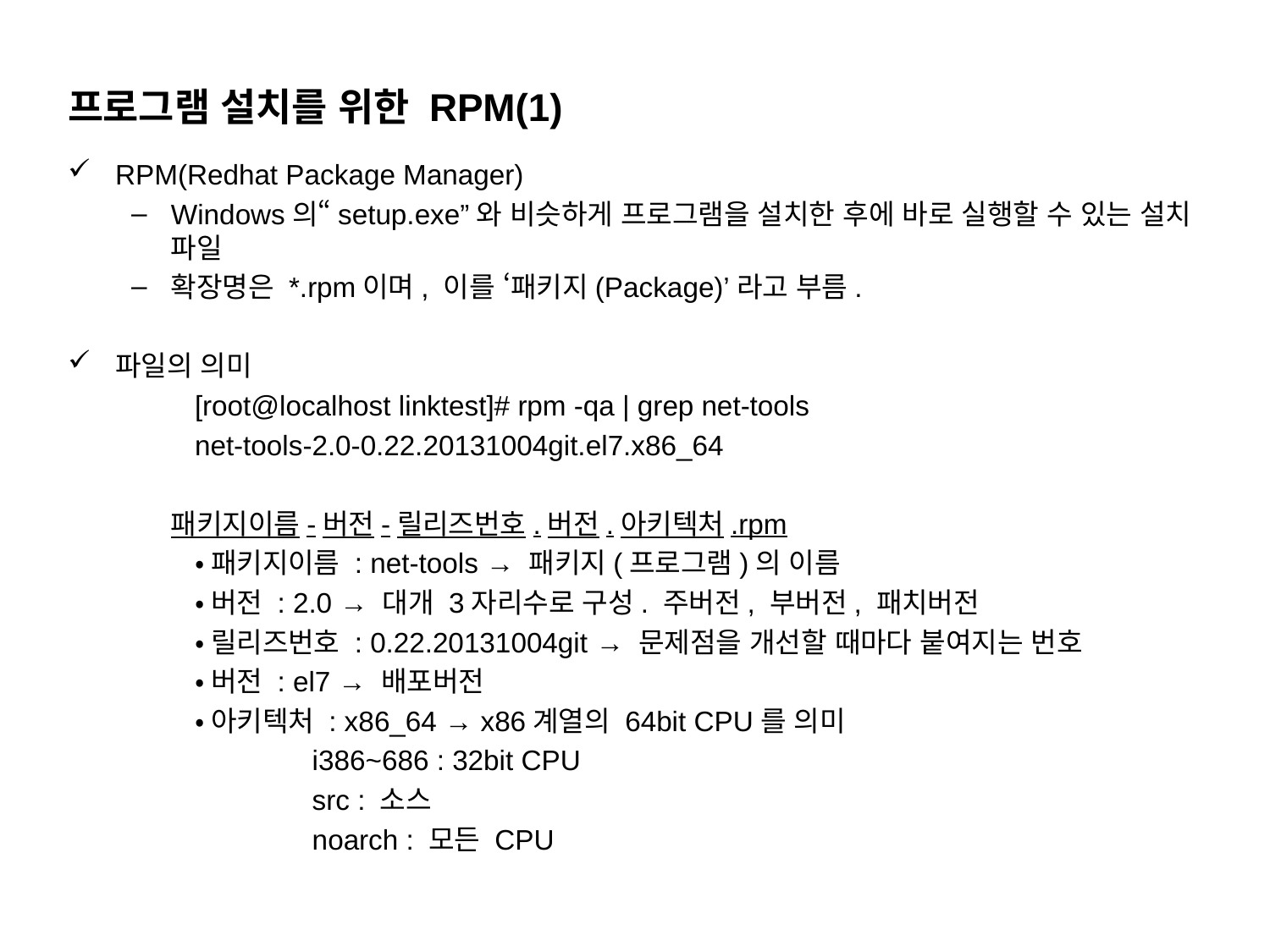

프로그램 설치를 위한 RPM(1)

RPM(Redhat Package Manager)
Windows의“setup.exe”와 비슷하게 프로그램을 설치한 후에 바로 실행할 수 있는 설치 파일
확장명은 *.rpm이며, 이를 ‘패키지(Package)’라고 부름.

파일의 의미
	[root@localhost linktest]# rpm -qa | grep net-tools
	net-tools-2.0-0.22.20131004git.el7.x86_64

	패키지이름-버전-릴리즈번호.버전.아키텍처.rpm
•패키지이름 : net-tools → 패키지(프로그램)의 이름
•버전 : 2.0 → 대개 3자리수로 구성. 주버전, 부버전, 패치버전
•릴리즈번호 : 0.22.20131004git → 문제점을 개선할 때마다 붙여지는 번호
•버전 : el7 → 배포버전
•아키텍처 : x86_64 → x86계열의 64bit CPU를 의미
               i386~686 : 32bit CPU
               src : 소스
               noarch : 모든 CPU